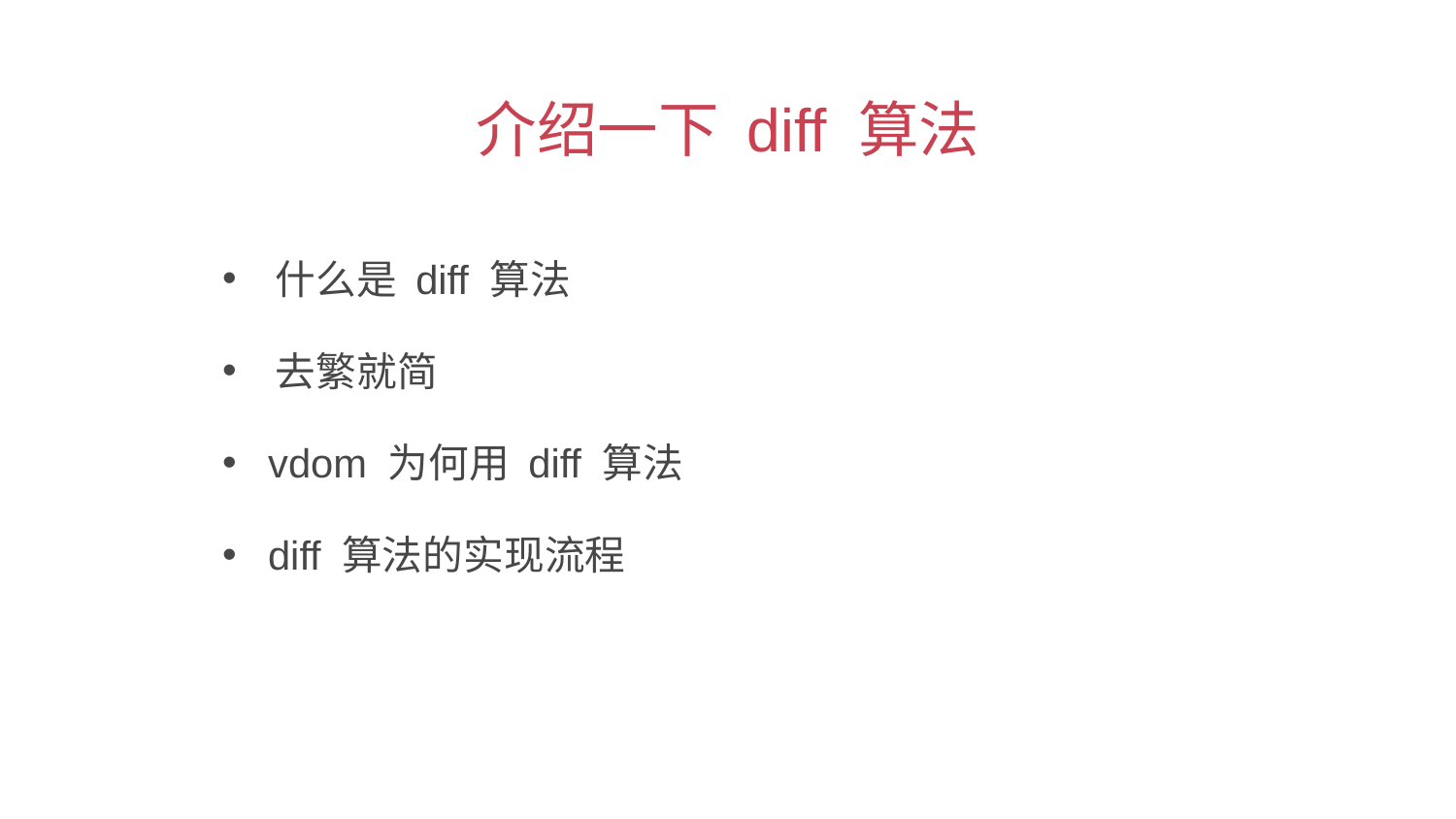

介绍一下 diff 算法
 什么是 diff 算法
 去繁就简
 vdom 为何用 diff 算法
 diff 算法的实现流程